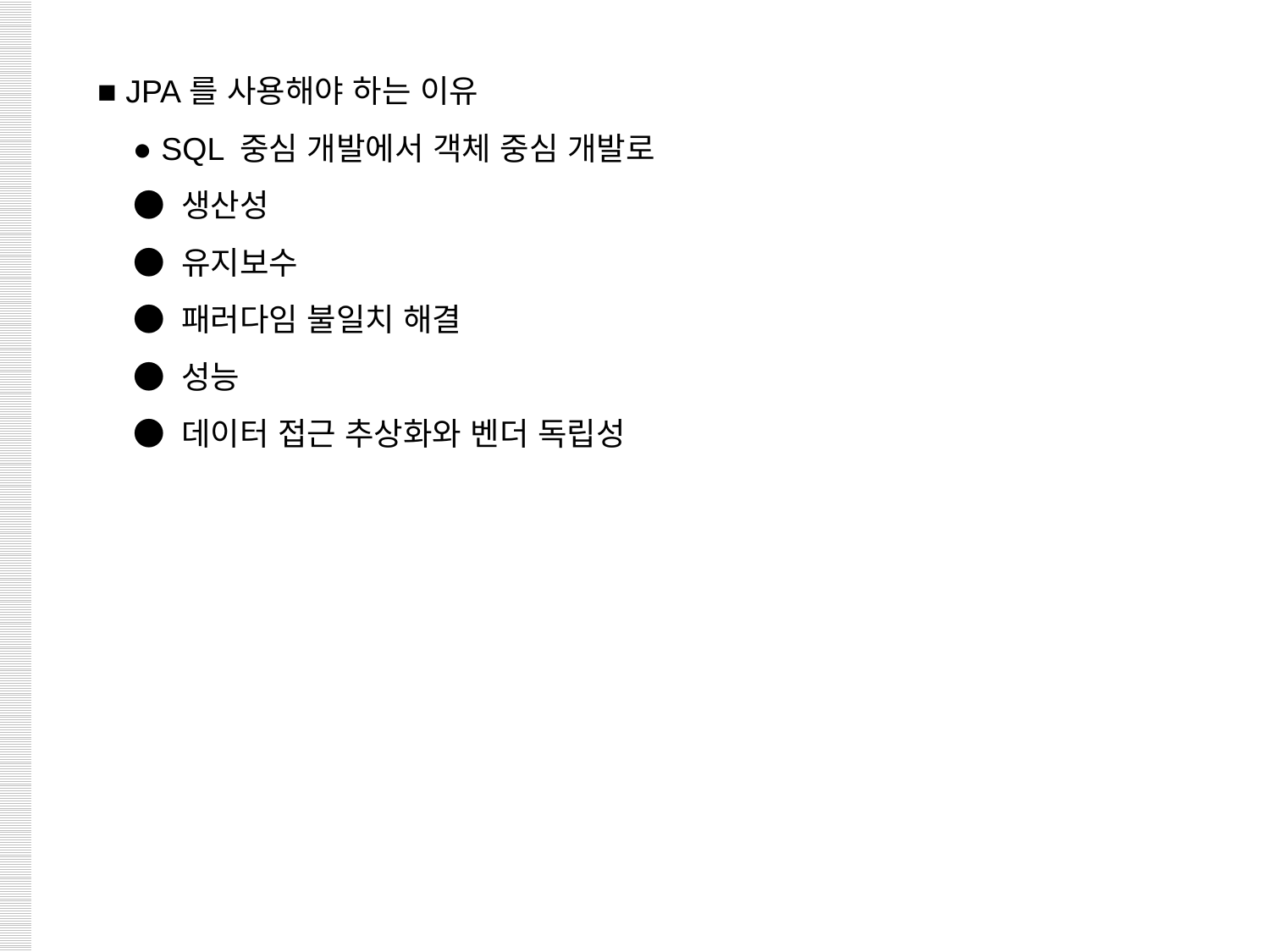

■ JPA를 사용해야 하는 이유
    ● SQL 중심 개발에서 객체 중심 개발로
    ● 생산성
    ● 유지보수
    ● 패러다임 불일치 해결
    ● 성능
    ● 데이터 접근 추상화와 벤더 독립성